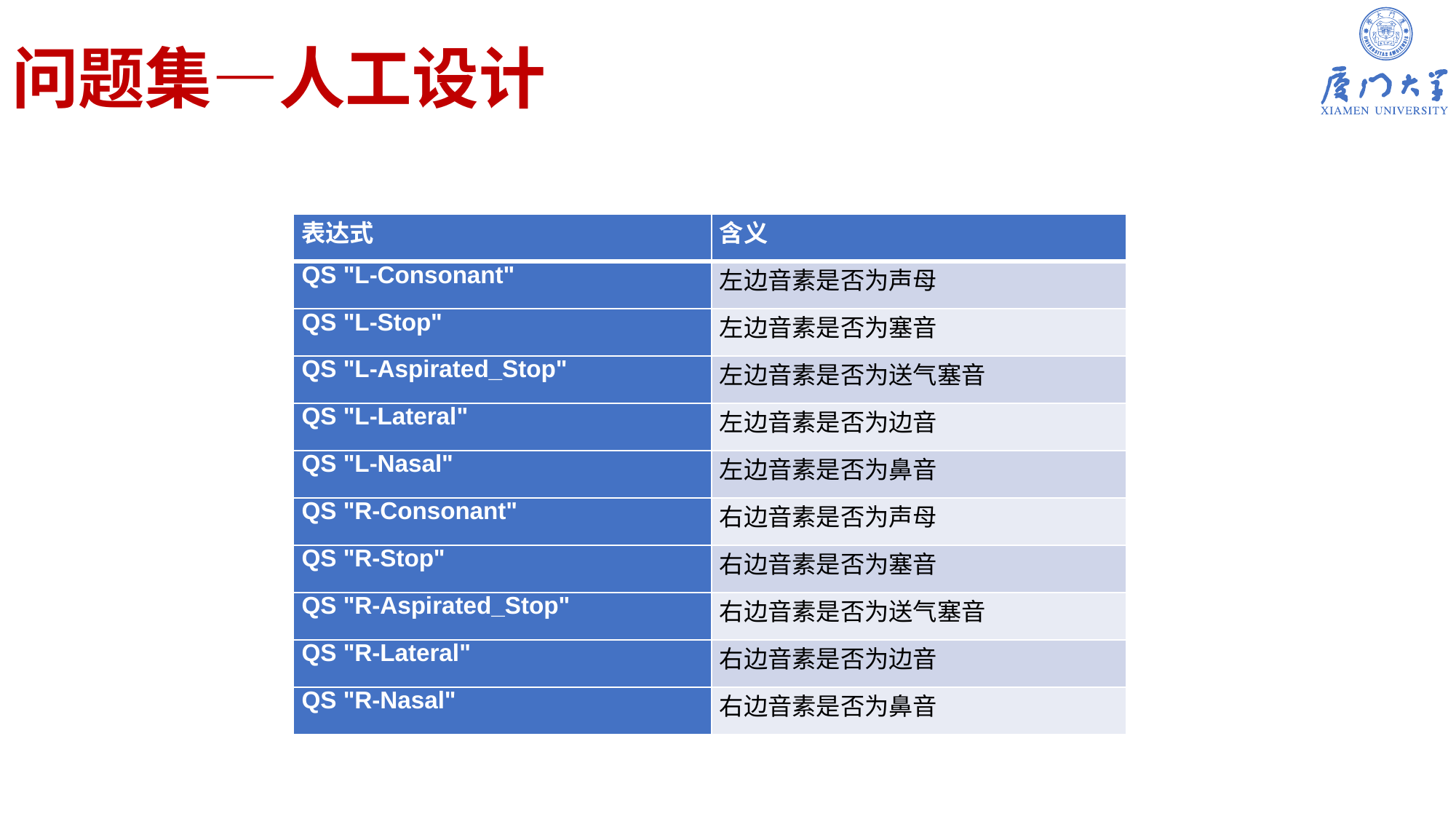

# 问题集—人工设计
| 表达式 | 含义 |
| --- | --- |
| QS "L-Consonant" | 左边音素是否为声母 |
| QS "L-Stop" | 左边音素是否为塞音 |
| QS "L-Aspirated\_Stop" | 左边音素是否为送气塞音 |
| QS "L-Lateral" | 左边音素是否为边音 |
| QS "L-Nasal" | 左边音素是否为鼻音 |
| QS "R-Consonant" | 右边音素是否为声母 |
| QS "R-Stop" | 右边音素是否为塞音 |
| QS "R-Aspirated\_Stop" | 右边音素是否为送气塞音 |
| QS "R-Lateral" | 右边音素是否为边音 |
| QS "R-Nasal" | 右边音素是否为鼻音 |